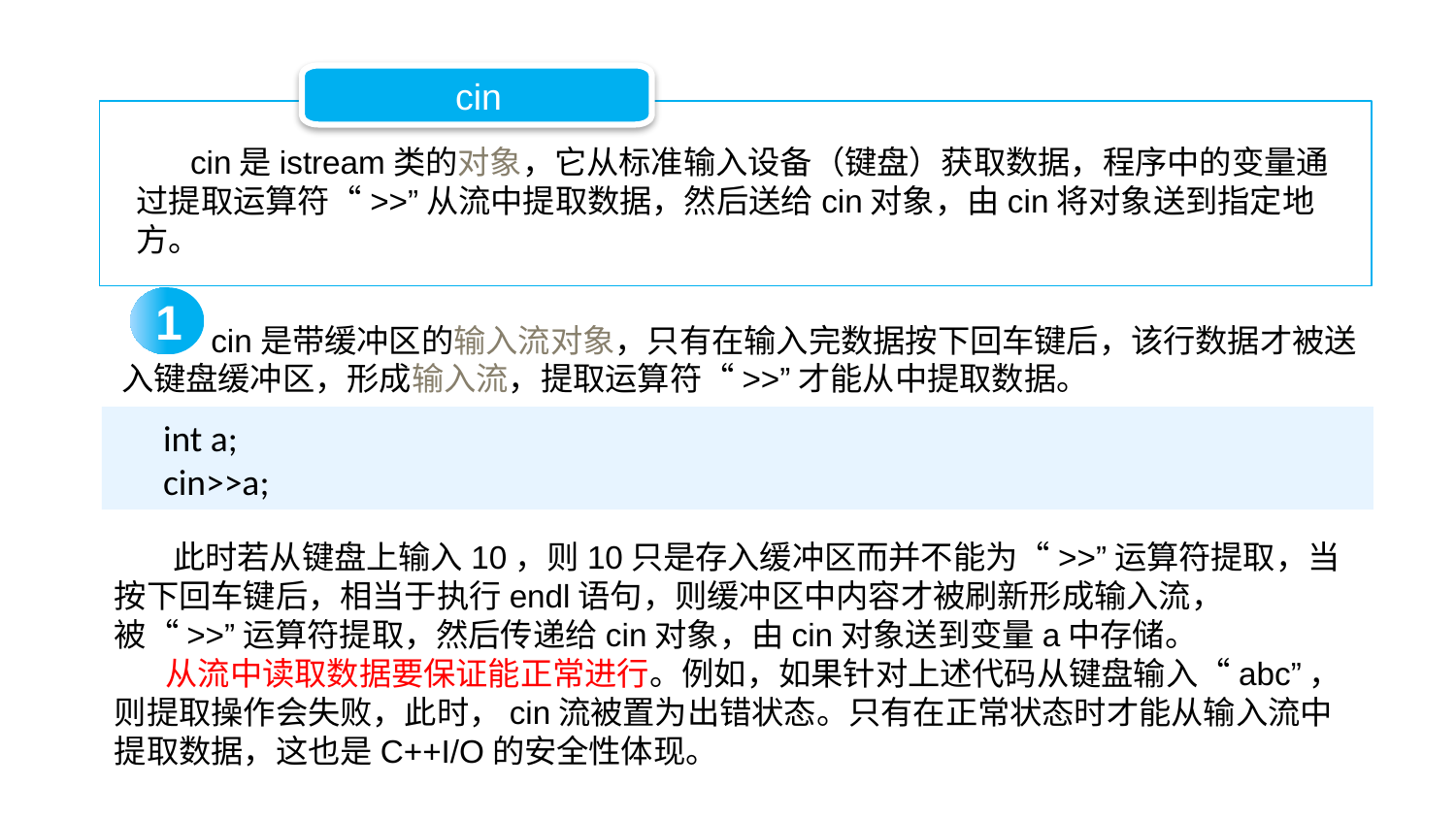

cin
      cin是istream类的对象，它从标准输入设备（键盘）获取数据，程序中的变量通过提取运算符“>>”从流中提取数据，然后送给cin对象，由cin将对象送到指定地方。
1
          cin是带缓冲区的输入流对象，只有在输入完数据按下回车键后，该行数据才被送入键盘缓冲区，形成输入流，提取运算符“>>”才能从中提取数据。

int a;
cin>>a;
       此时若从键盘上输入10，则10只是存入缓冲区而并不能为“>>”运算符提取，当按下回车键后，相当于执行endl语句，则缓冲区中内容才被刷新形成输入流，被“>>”运算符提取，然后传递给cin对象，由cin对象送到变量a中存储。
      从流中读取数据要保证能正常进行。例如，如果针对上述代码从键盘输入“abc”，则提取操作会失败，此时，cin流被置为出错状态。只有在正常状态时才能从输入流中提取数据，这也是C++I/O的安全性体现。